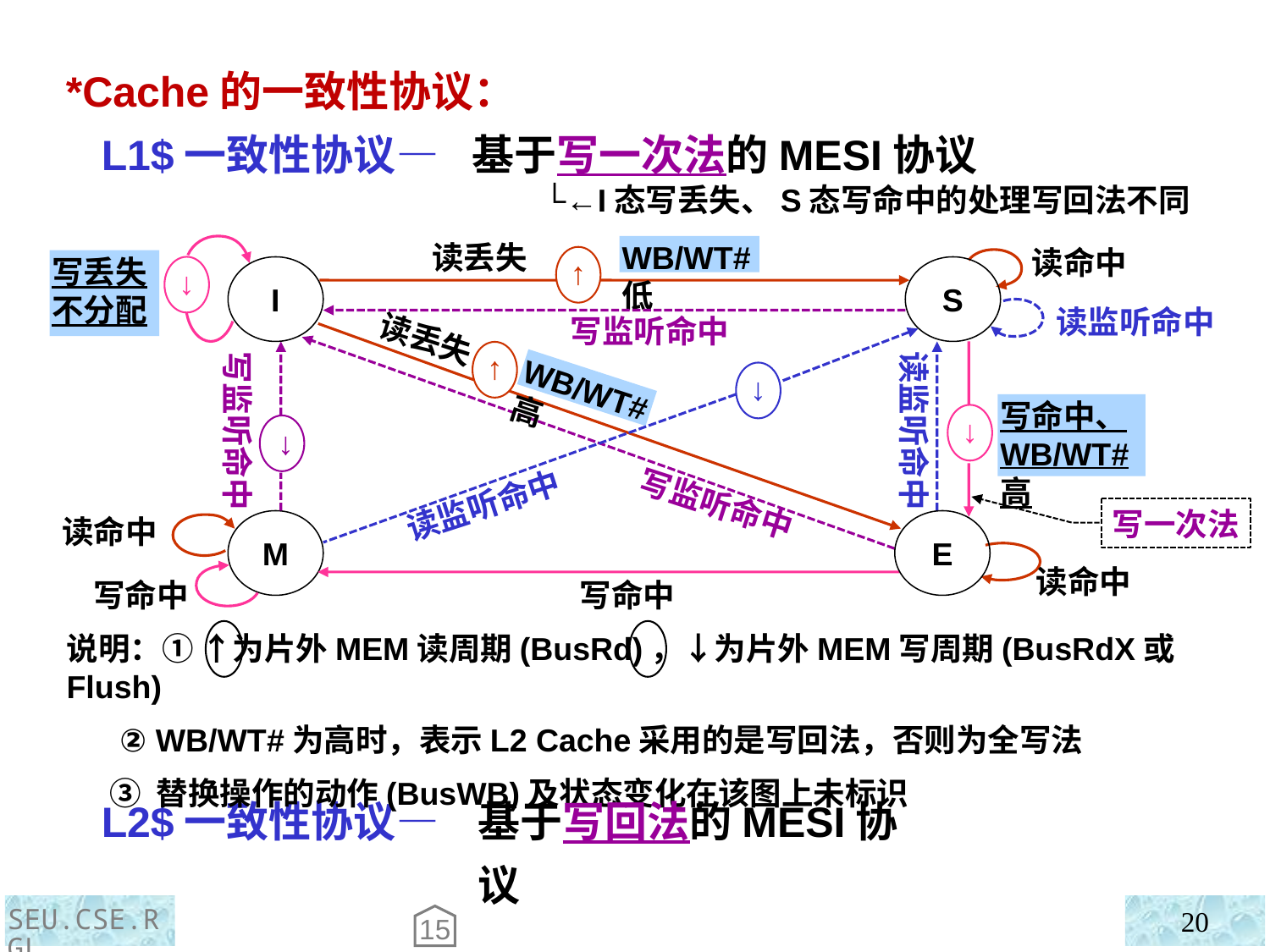

*Cache的一致性协议：
     L1$一致性协议—

     L2$一致性协议—
基于写一次法的MESI协议
        └←I态写丢失、S态写命中的处理写回法不同

读丢失
WB/WT#低
读命中
↑

写丢失
不分配
↓
I
S

读监听命中

写监听命中
读丢失

↑
写监听命中
读监听命中
↓
WB/WT#高

写命中、
WB/WT#高
↓

↓

读监听命中
写监听命中
读命中
M
E

读命中

写命中
写命中

说明：① ↑为片外MEM读周期(BusRd)，↓为片外MEM写周期(BusRdX或Flush)
      ② WB/WT#为高时，表示L2 Cache采用的是写回法，否则为全写法
      ③ 替换操作的动作(BusWB)及状态变化在该图上未标识
写一次法
基于写回法的MESI协议
SEU.CSE.RGL
20
15